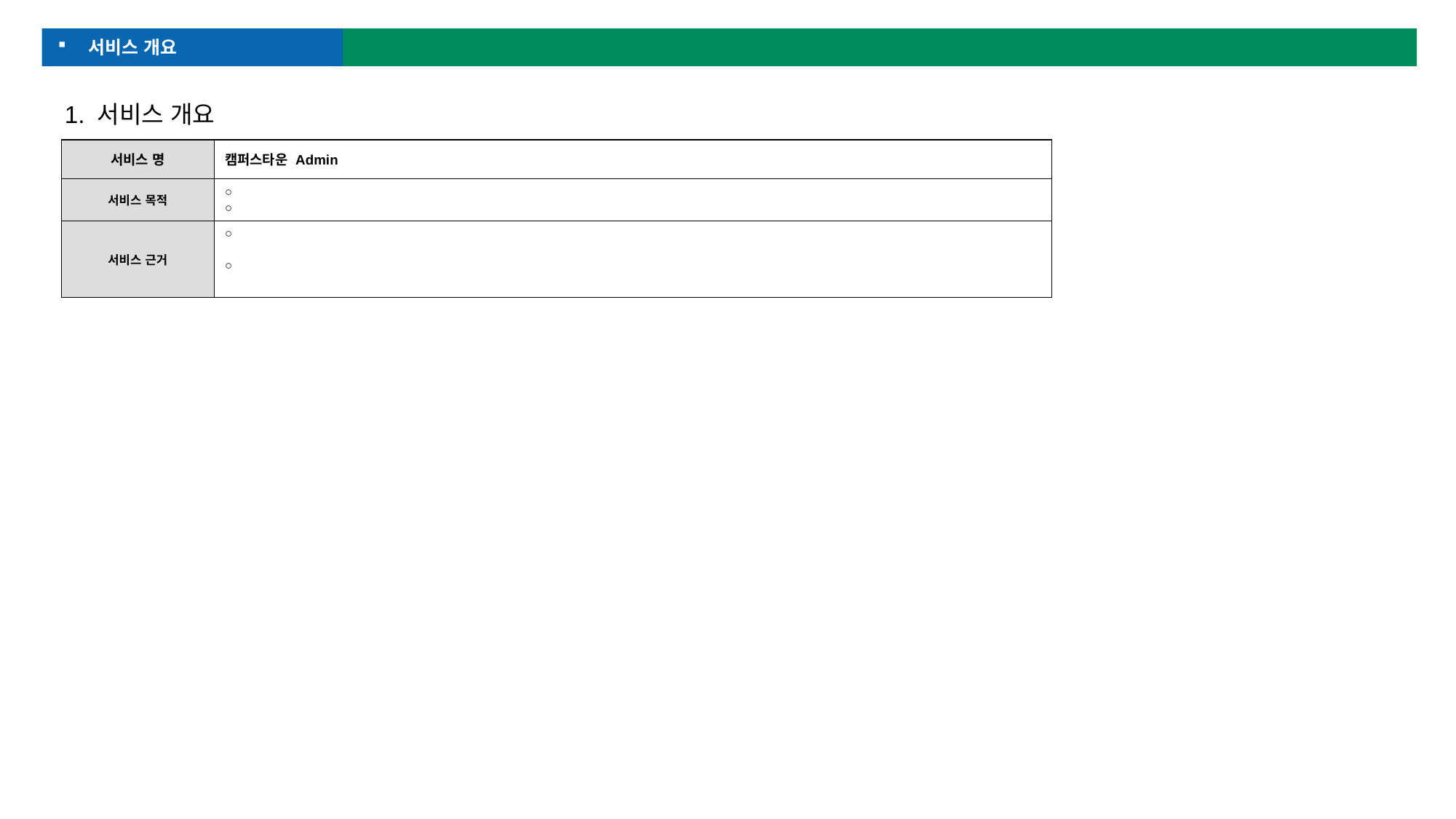

서비스 개요
1. 서비스 개요
| 서비스 명 | 캠퍼스타운 Admin |
| --- | --- |
| 서비스 목적 | ○ ○ |
| 서비스 근거 | ○ ○ |